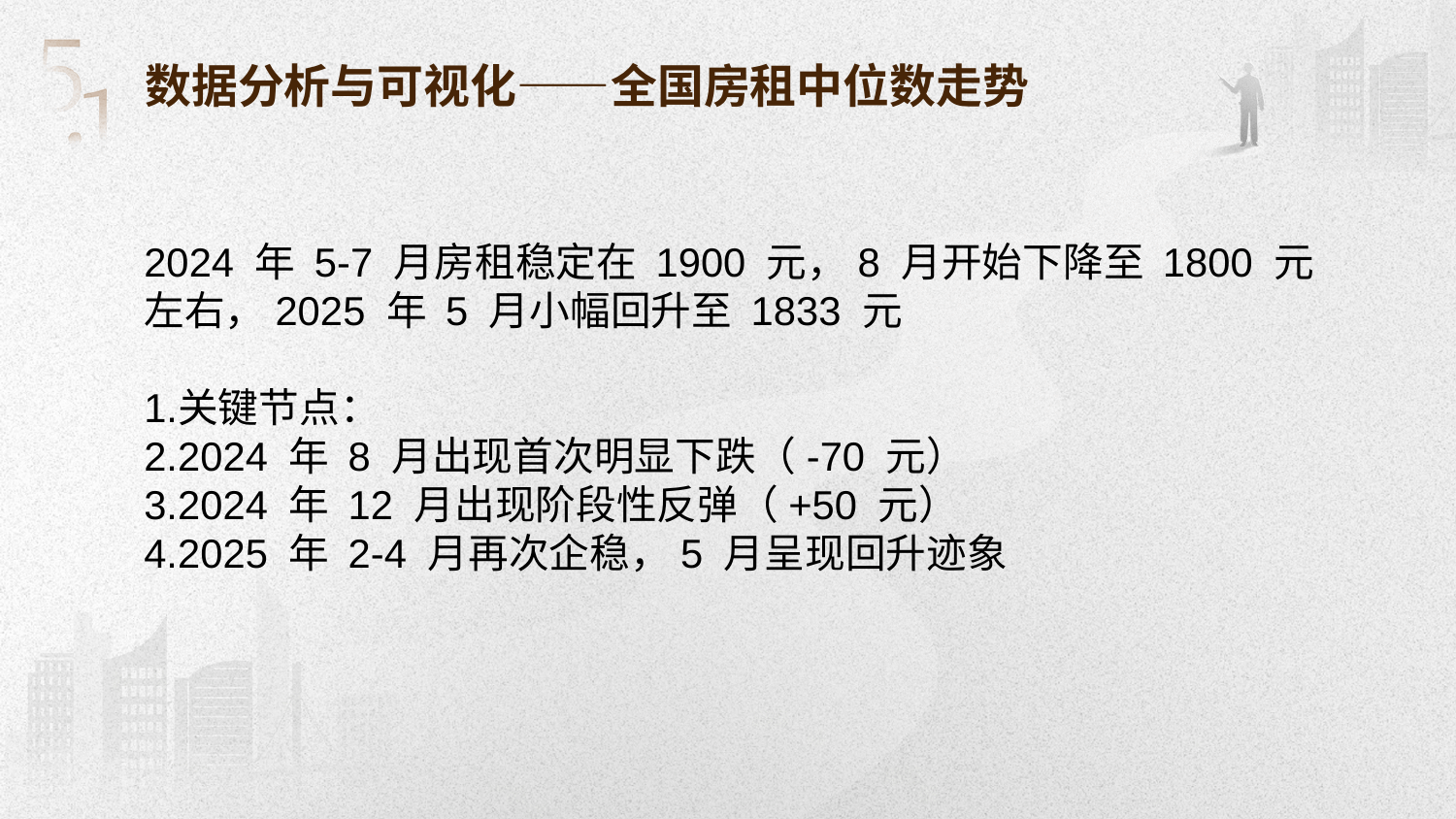

数据分析与可视化——全国房租中位数走势
2024 年 5-7 月房租稳定在 1900 元，8 月开始下降至 1800 元左右，2025 年 5 月小幅回升至 1833 元

关键节点：
2024 年 8 月出现首次明显下跌（-70 元）
2024 年 12 月出现阶段性反弹（+50 元）
2025 年 2-4 月再次企稳，5 月呈现回升迹象